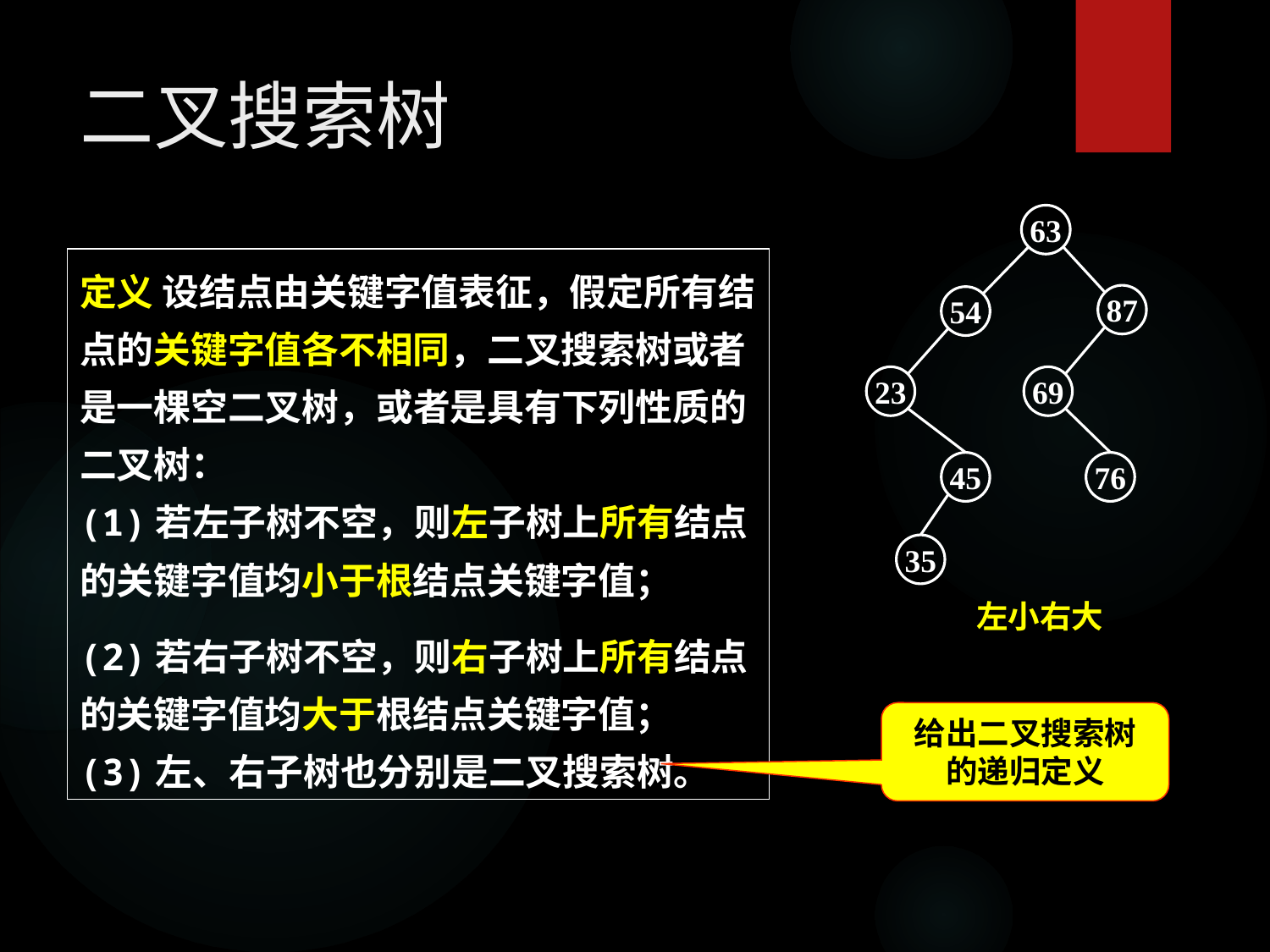

# 二叉搜索树
63
87
54
23
69
45
76
35
定义 设结点由关键字值表征，假定所有结点的关键字值各不相同，二叉搜索树或者是一棵空二叉树，或者是具有下列性质的二叉树：
(1)若左子树不空，则左子树上所有结点的关键字值均小于根结点关键字值；
(2)若右子树不空，则右子树上所有结点的关键字值均大于根结点关键字值；
(3)左、右子树也分别是二叉搜索树。
左小右大
给出二叉搜索树的递归定义